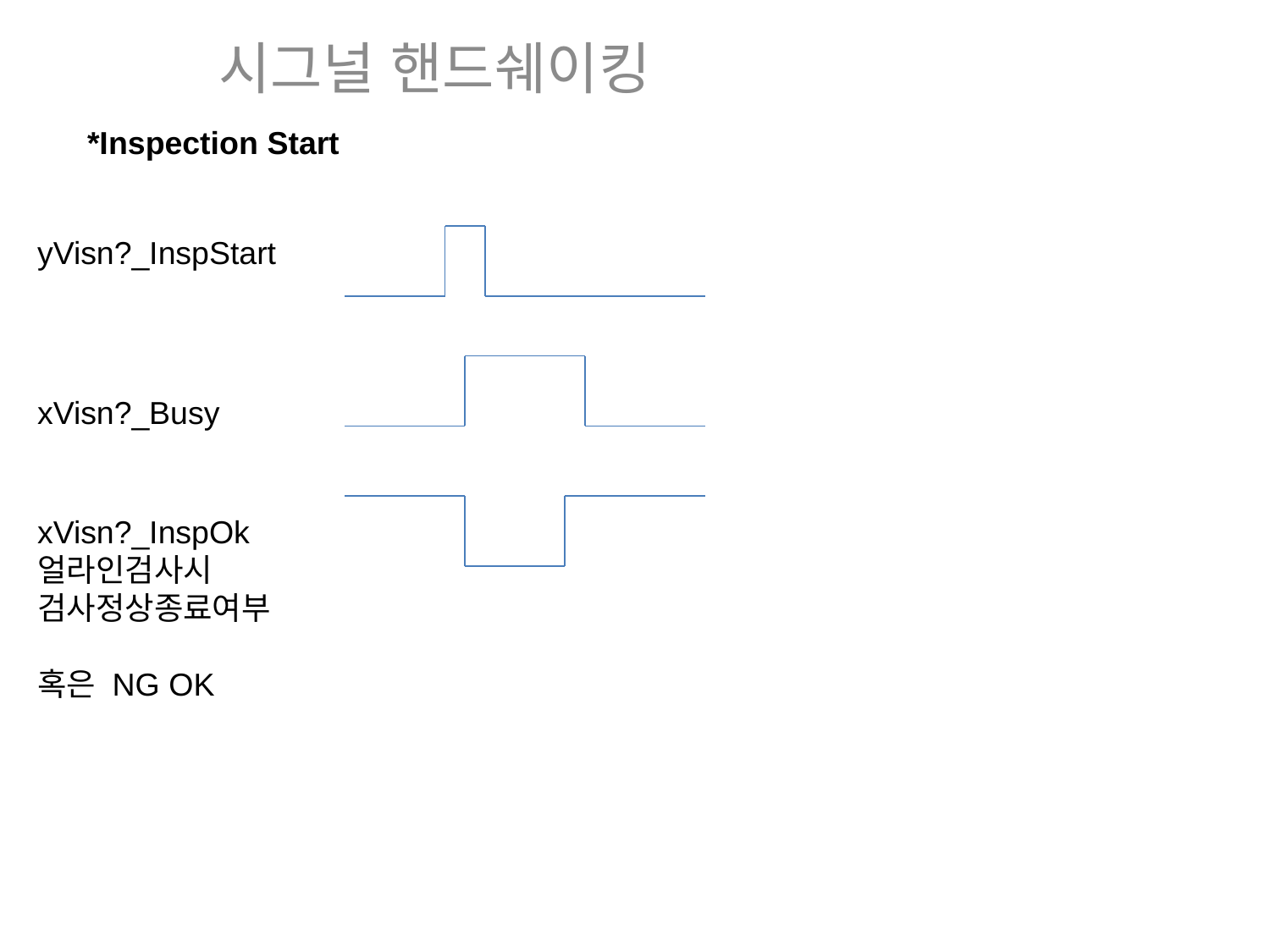

시그널 핸드쉐이킹
*Inspection Start
yVisn?_InspStart
xVisn?_Busy
xVisn?_InspOk
얼라인검사시
검사정상종료여부

혹은 NG OK